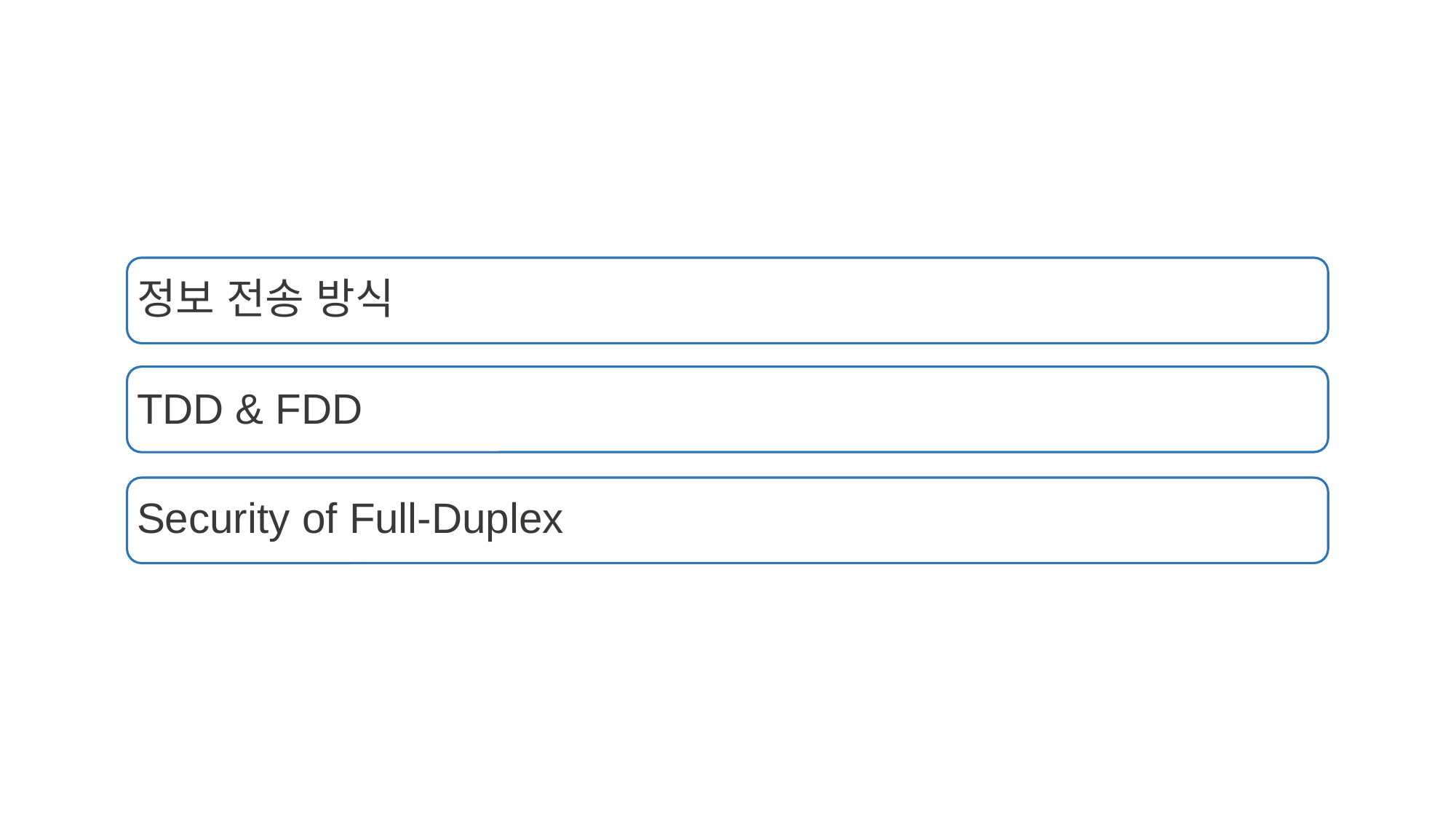

정보 전송 방식
TDD & FDD
Security of Full-Duplex